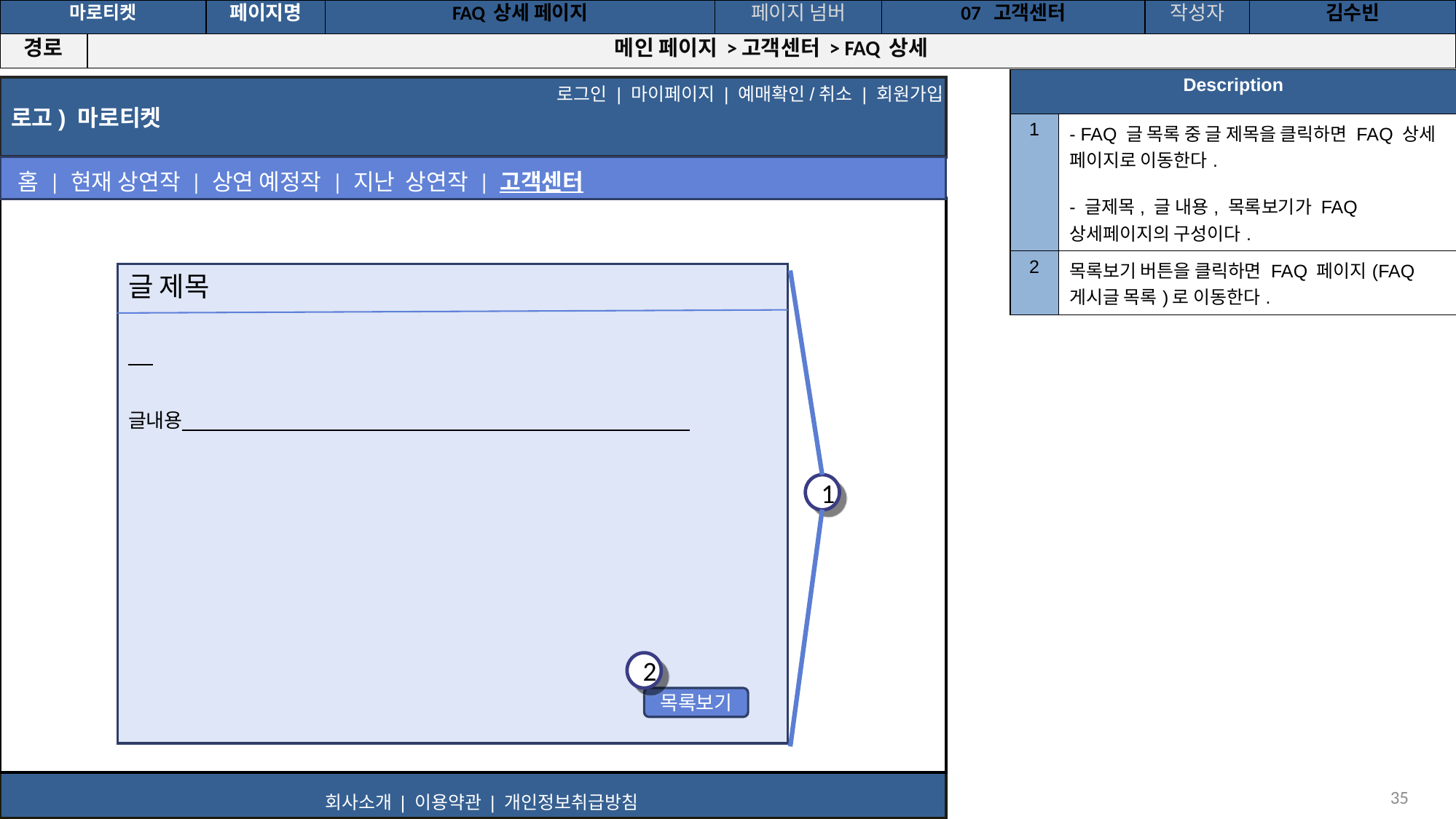

공간(오피스) 대여 시스템
| 마로티켓 |  | 페이지명 | FAQ 상세 페이지 | 페이지 넘버 | 07 고객센터 | 작성자 | 김수빈 |
| --- | --- | --- | --- | --- | --- | --- | --- |
| 경로 | 메인 페이지 >고객센터 > FAQ 상세 |  |  |  |  |  |  |
| Description |  |
| --- | --- |
| 1 | - FAQ 글 목록 중 글 제목을 클릭하면 FAQ 상세 페이지로 이동한다. - 글제목, 글 내용, 목록보기가 FAQ 상세페이지의 구성이다. |
| 2 | 목록보기 버튼을 클릭하면 FAQ 페이지(FAQ 게시글 목록)로 이동한다. |
로고) 마로티켓
로그인 | 마이페이지 | 예매확인/취소 | 회원가입

홈 | 현재 상연작 | 상연 예정작 | 지난  상연작 | 고객센터

글 제목

글내용
1
2
목록보기
회사소개 | 이용약관 | 개인정보취급방침
35